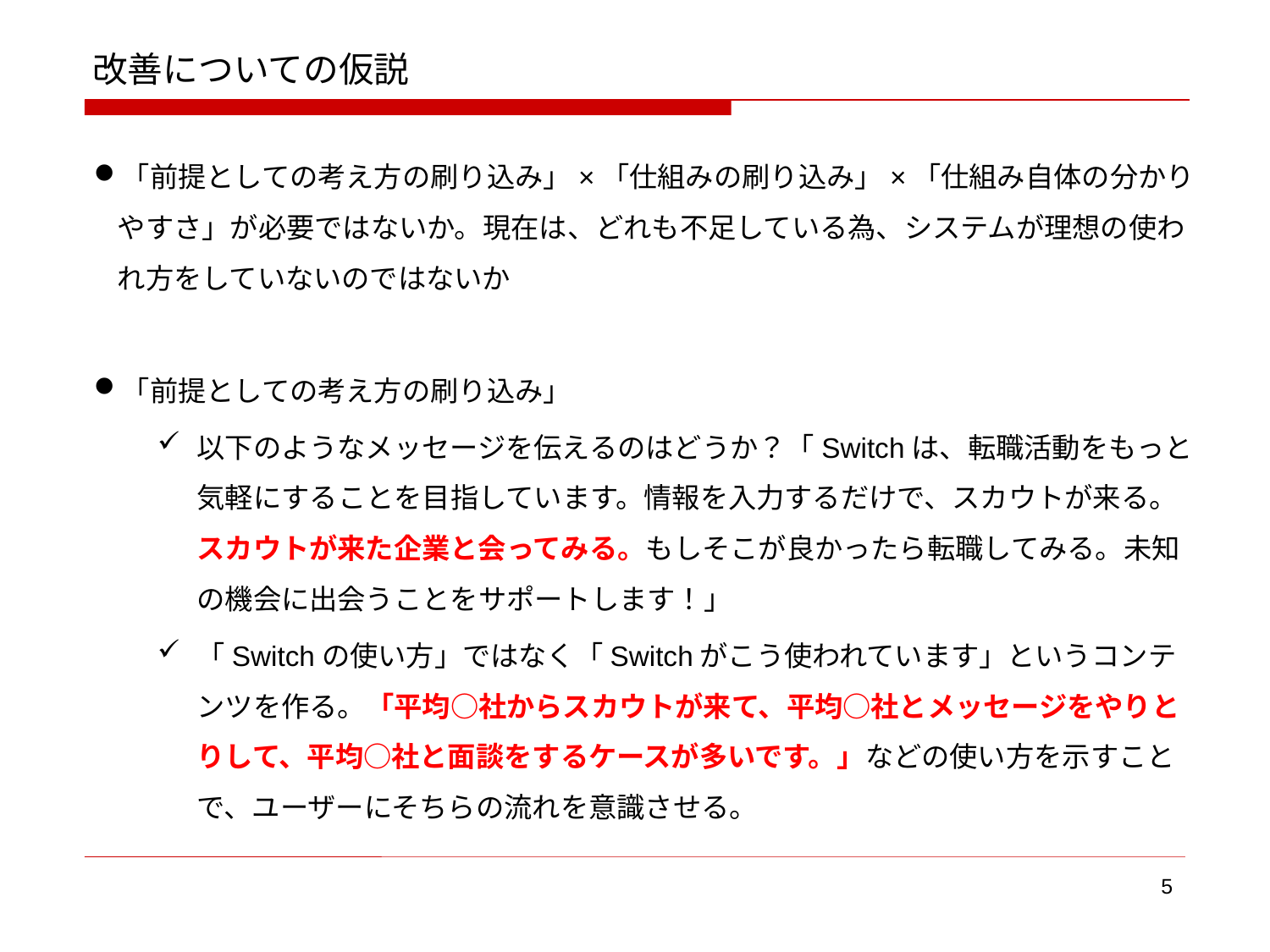

改善についての仮説
「前提としての考え方の刷り込み」×「仕組みの刷り込み」×「仕組み自体の分かりやすさ」が必要ではないか。現在は、どれも不足している為、システムが理想の使われ方をしていないのではないか

「前提としての考え方の刷り込み」
以下のようなメッセージを伝えるのはどうか？「Switchは、転職活動をもっと気軽にすることを目指しています。情報を入力するだけで、スカウトが来る。スカウトが来た企業と会ってみる。もしそこが良かったら転職してみる。未知の機会に出会うことをサポートします！」
「Switchの使い方」ではなく「Switchがこう使われています」というコンテンツを作る。「平均○社からスカウトが来て、平均○社とメッセージをやりとりして、平均○社と面談をするケースが多いです。」などの使い方を示すことで、ユーザーにそちらの流れを意識させる。
5